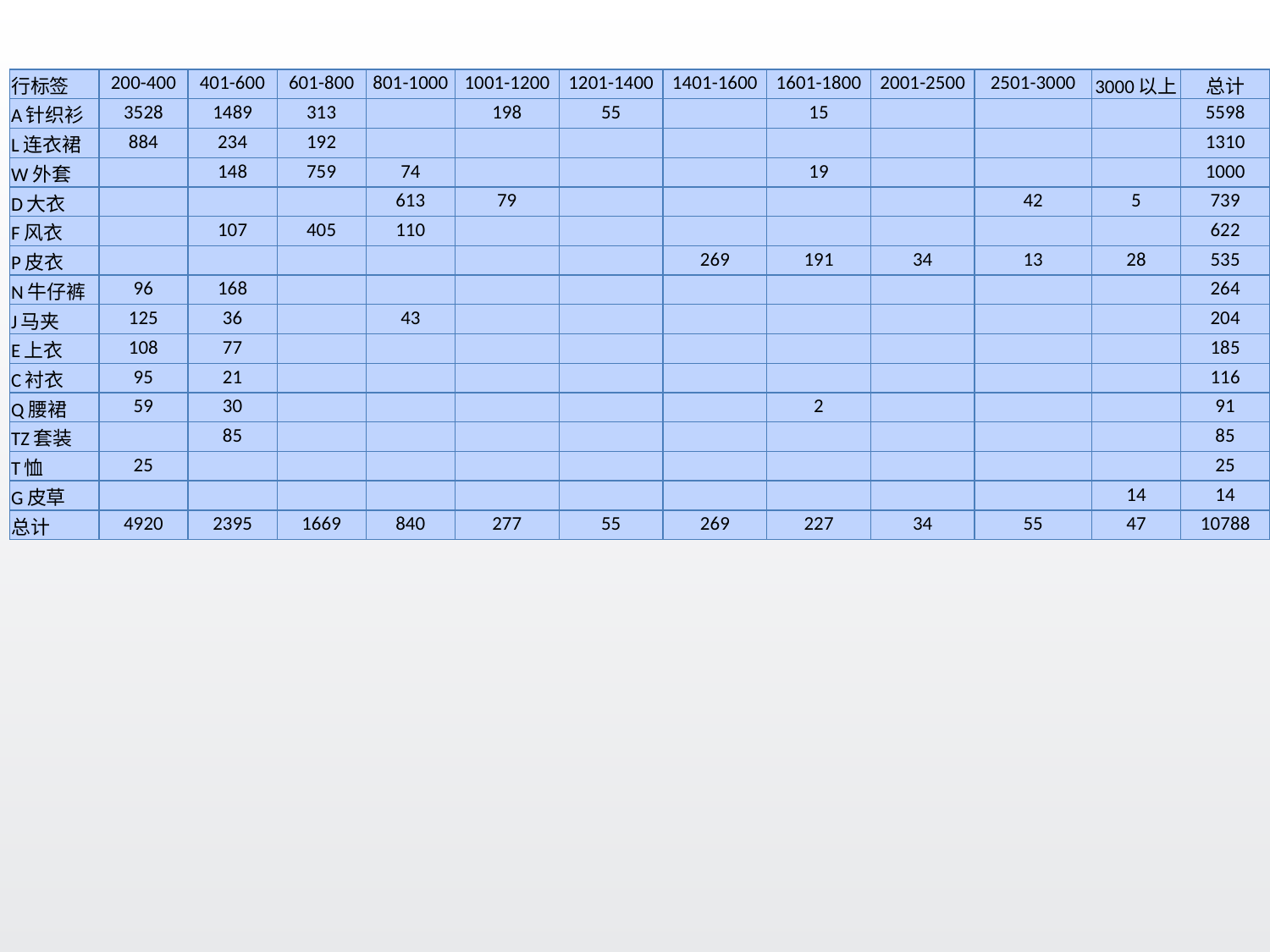

| 行标签 | 200-400 | 401-600 | 601-800 | 801-1000 | 1001-1200 | 1201-1400 | 1401-1600 | 1601-1800 | 2001-2500 | 2501-3000 | 3000以上 | 总计 |
| --- | --- | --- | --- | --- | --- | --- | --- | --- | --- | --- | --- | --- |
| A针织衫 | 3528 | 1489 | 313 |  | 198 | 55 |  | 15 |  |  |  | 5598 |
| L连衣裙 | 884 | 234 | 192 |  |  |  |  |  |  |  |  | 1310 |
| W外套 |  | 148 | 759 | 74 |  |  |  | 19 |  |  |  | 1000 |
| D大衣 |  |  |  | 613 | 79 |  |  |  |  | 42 | 5 | 739 |
| F风衣 |  | 107 | 405 | 110 |  |  |  |  |  |  |  | 622 |
| P皮衣 |  |  |  |  |  |  | 269 | 191 | 34 | 13 | 28 | 535 |
| N牛仔裤 | 96 | 168 |  |  |  |  |  |  |  |  |  | 264 |
| J马夹 | 125 | 36 |  | 43 |  |  |  |  |  |  |  | 204 |
| E上衣 | 108 | 77 |  |  |  |  |  |  |  |  |  | 185 |
| C衬衣 | 95 | 21 |  |  |  |  |  |  |  |  |  | 116 |
| Q腰裙 | 59 | 30 |  |  |  |  |  | 2 |  |  |  | 91 |
| TZ套装 |  | 85 |  |  |  |  |  |  |  |  |  | 85 |
| T恤 | 25 |  |  |  |  |  |  |  |  |  |  | 25 |
| G皮草 |  |  |  |  |  |  |  |  |  |  | 14 | 14 |
| 总计 | 4920 | 2395 | 1669 | 840 | 277 | 55 | 269 | 227 | 34 | 55 | 47 | 10788 |